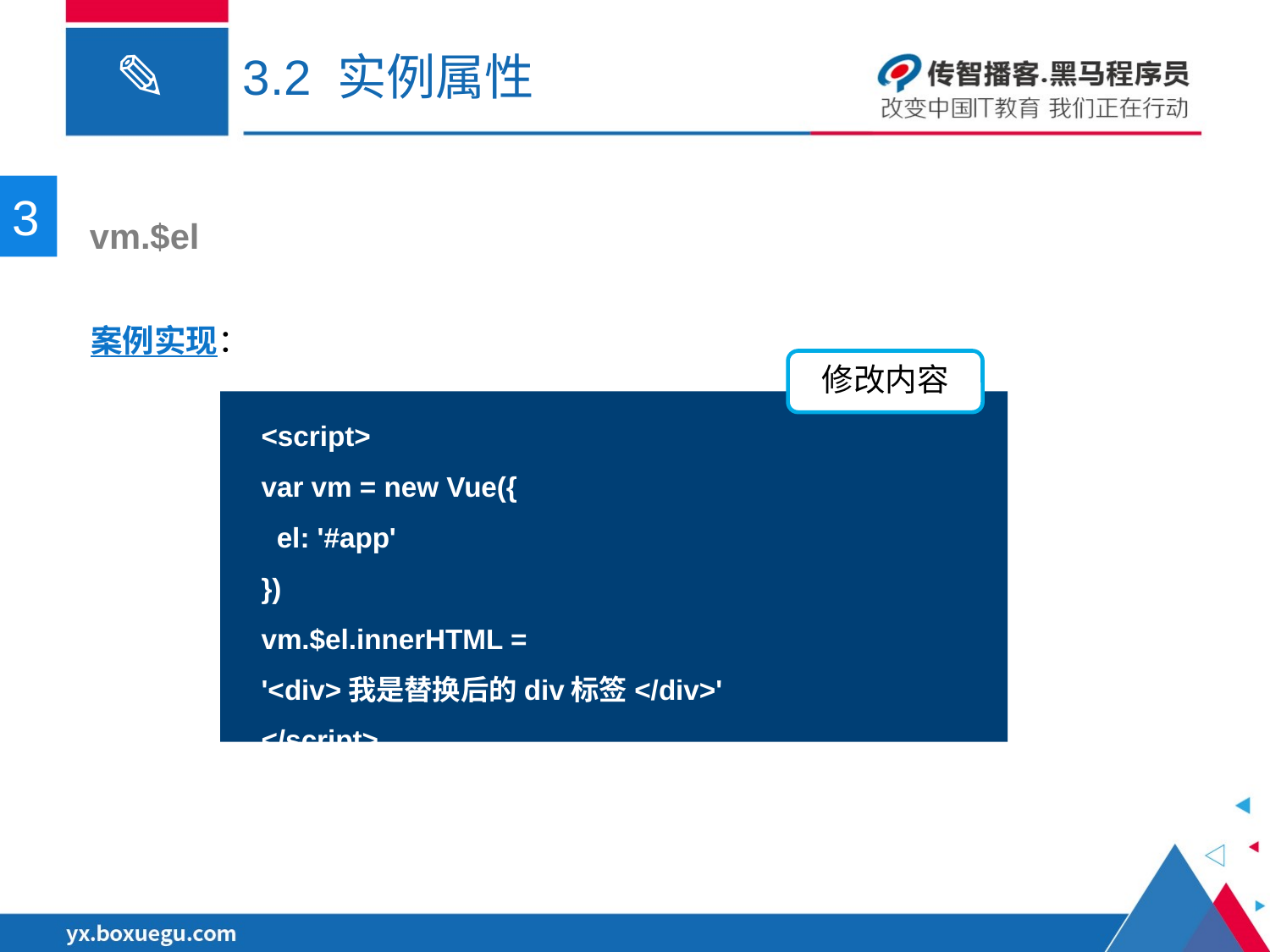

# 3.2 实例属性

3
  vm.$el
案例实现：
修改内容

<script>
var vm = new Vue({
  el: '#app'
})
vm.$el.innerHTML = '<div>我是替换后的div标签</div>'
</script>